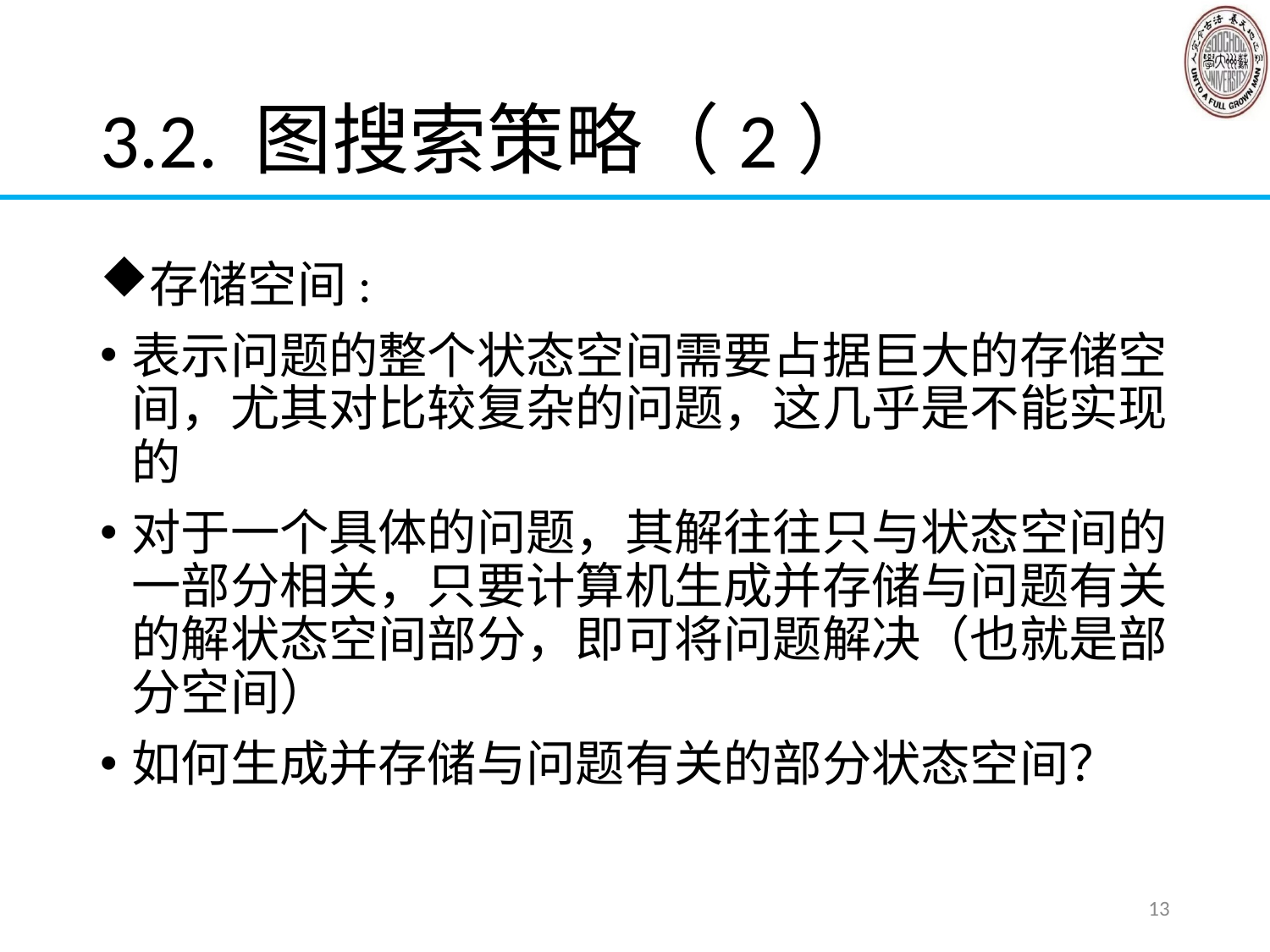

# 3.2. 图搜索策略（2）
存储空间:
表示问题的整个状态空间需要占据巨大的存储空间，尤其对比较复杂的问题，这几乎是不能实现的
对于一个具体的问题，其解往往只与状态空间的一部分相关，只要计算机生成并存储与问题有关的解状态空间部分，即可将问题解决（也就是部分空间）
如何生成并存储与问题有关的部分状态空间？

13